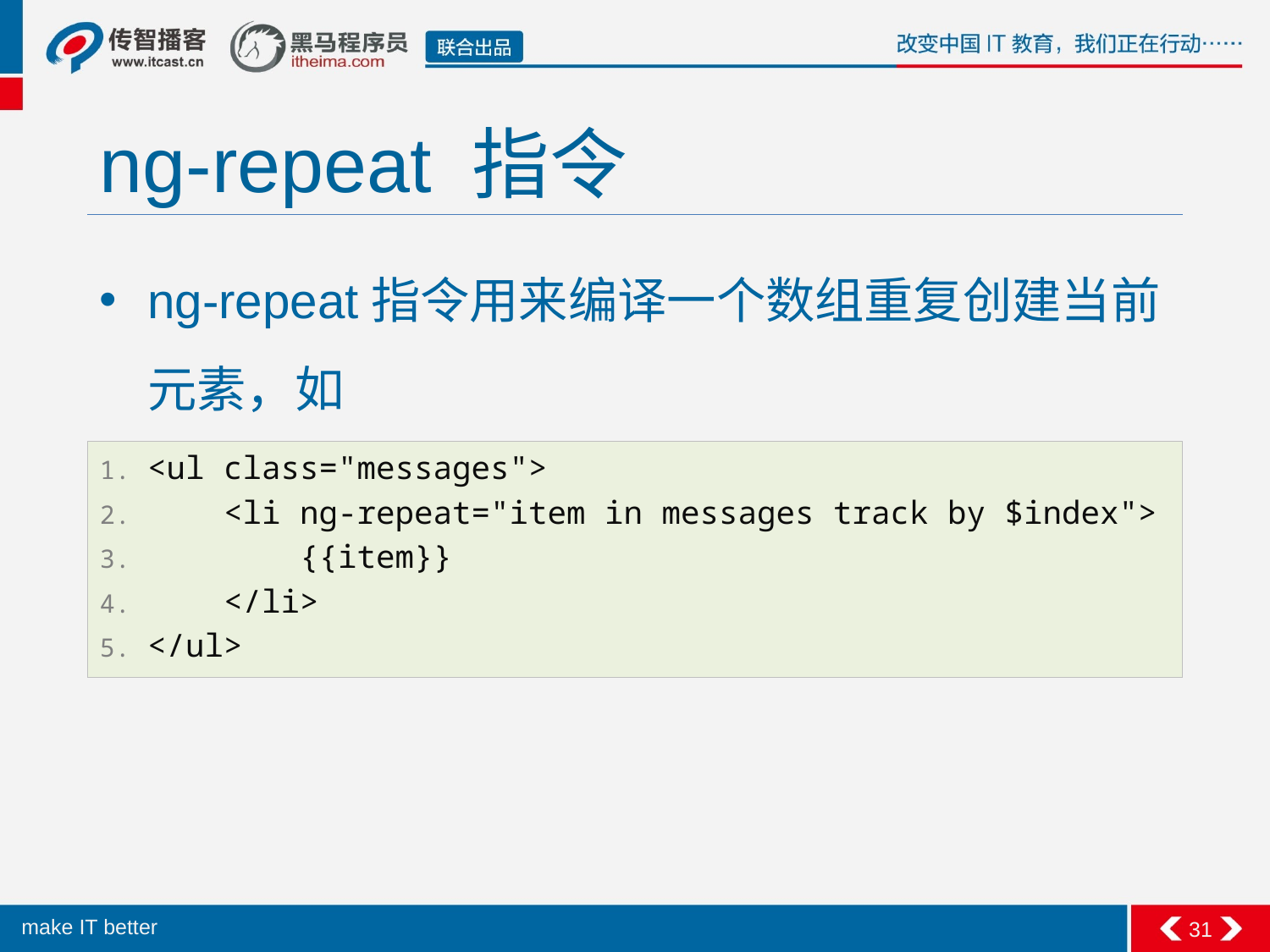

# ng-repeat 指令
ng-repeat指令用来编译一个数组重复创建当前元素，如
<ul class="messages">
    <li ng-repeat="item in messages track by $index">
        {{item}}
    </li>
</ul>
31

make IT better